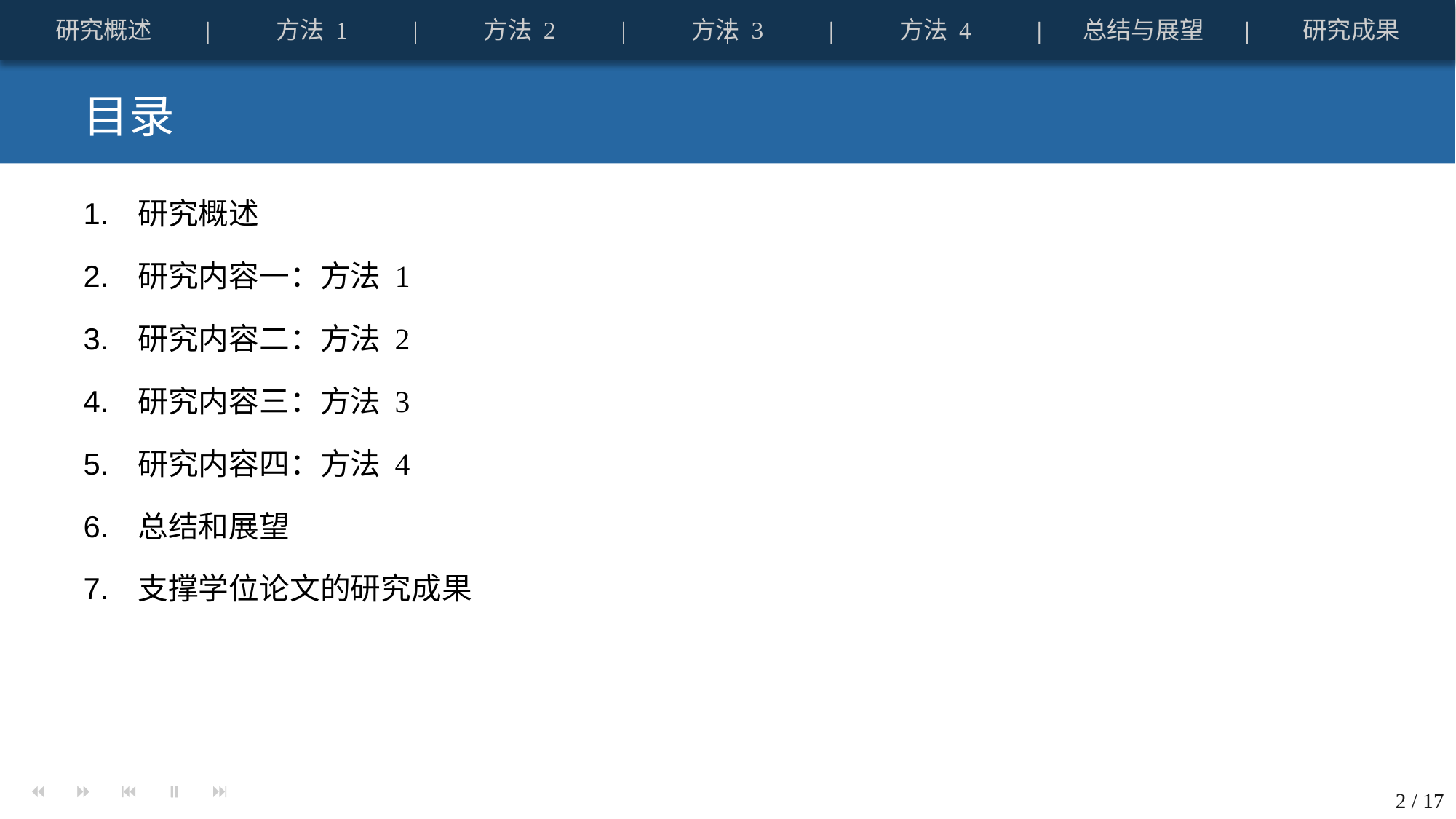

研究概述
|
|
方法 1
|
|
|
方法 2
|
|
方法 3
|
|
|
|
方法 4
|
|
总结与展望
|
|
|
研究成果
# 目录
研究概述
研究内容一：方法 1
研究内容二：方法 2
研究内容三：方法 3
研究内容四：方法 4
总结和展望
支撑学位论文的研究成果
⏪
⏩
⏩
⏮
⏸
⏸
⏸
⏭
2 / 17